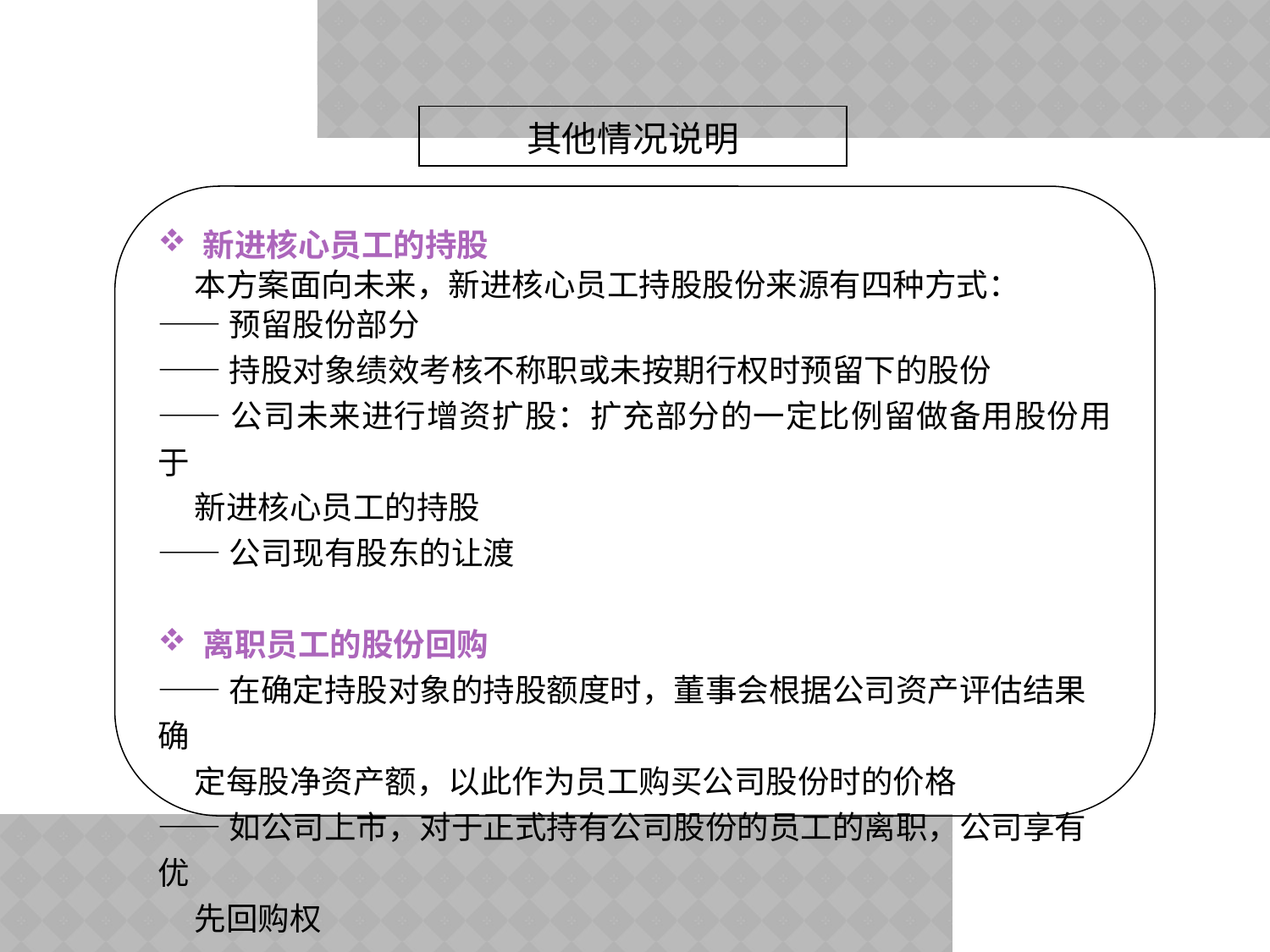

其他情况说明
 新进核心员工的持股
    本方案面向未来，新进核心员工持股股份来源有四种方式：
——预留股份部分
——持股对象绩效考核不称职或未按期行权时预留下的股份
——公司未来进行增资扩股：扩充部分的一定比例留做备用股份用于
    新进核心员工的持股
——公司现有股东的让渡

 离职员工的股份回购
——在确定持股对象的持股额度时，董事会根据公司资产评估结果确
    定每股净资产额，以此作为员工购买公司股份时的价格
——如公司上市，对于正式持有公司股份的员工的离职，公司享有优
    先回购权